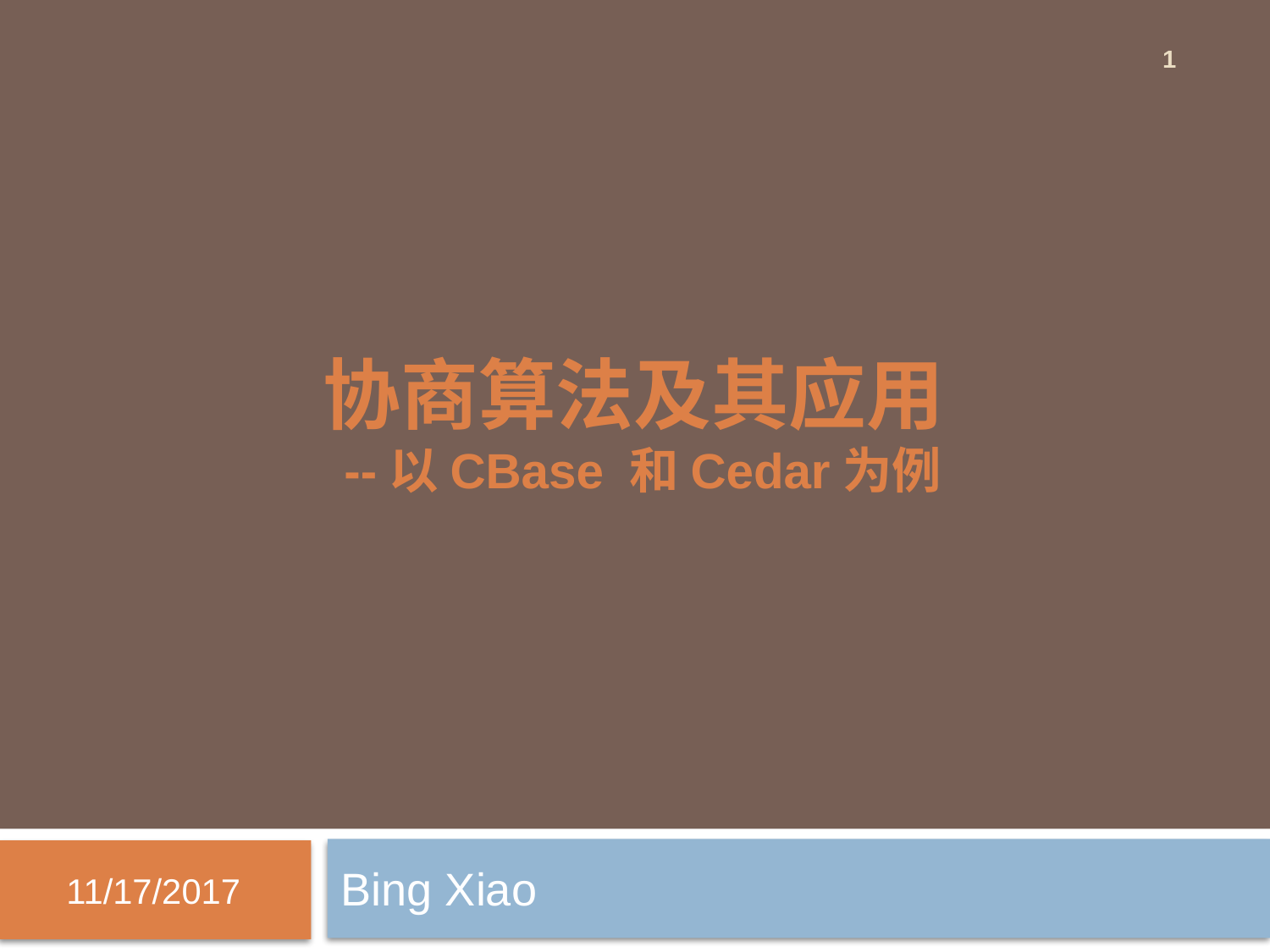

1
# 协商算法及其应用 --以CBase 和Cedar为例
Bing Xiao
11/17/2017